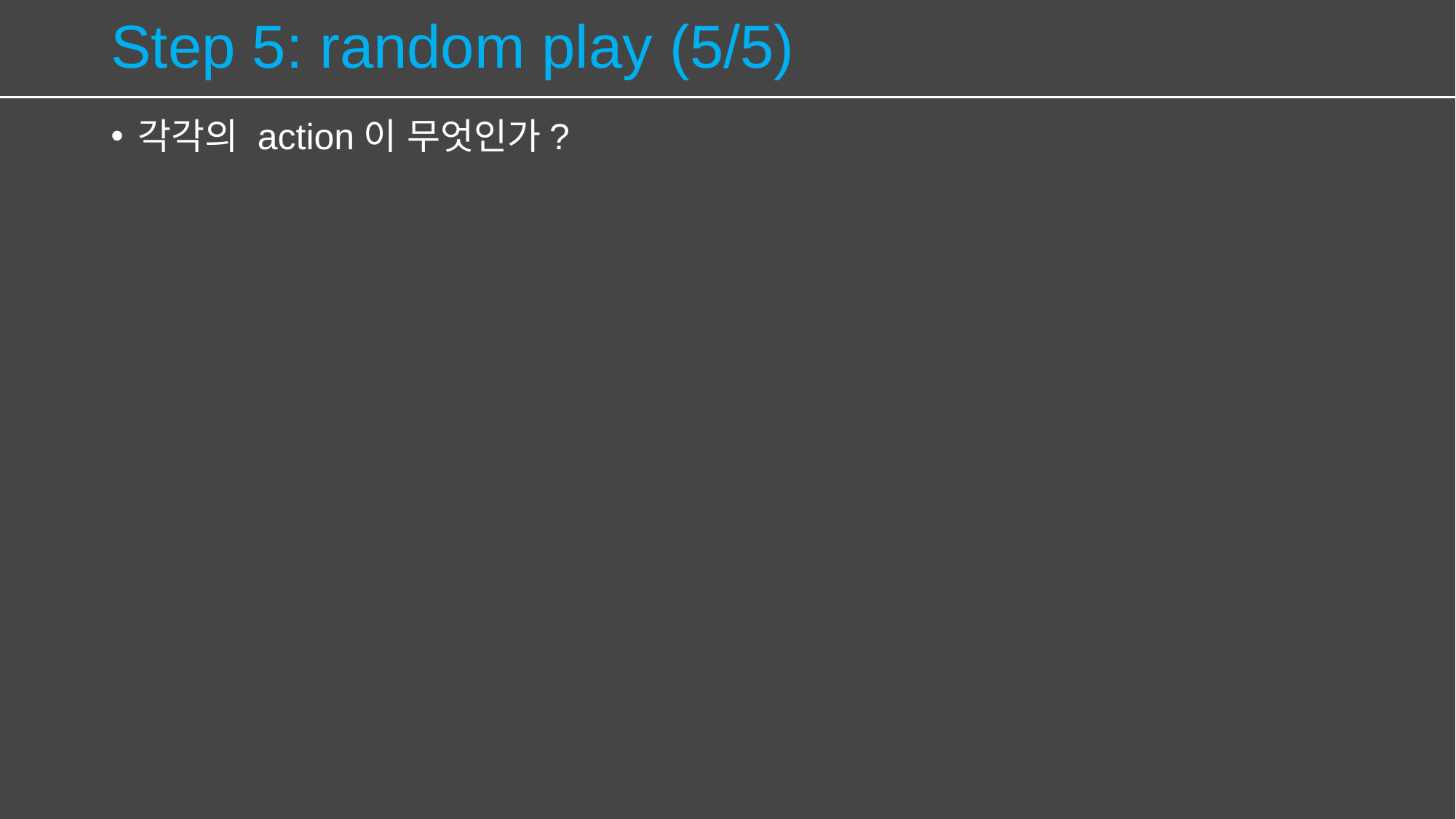

# Step 5: random play (5/5)
각각의 action이 무엇인가?